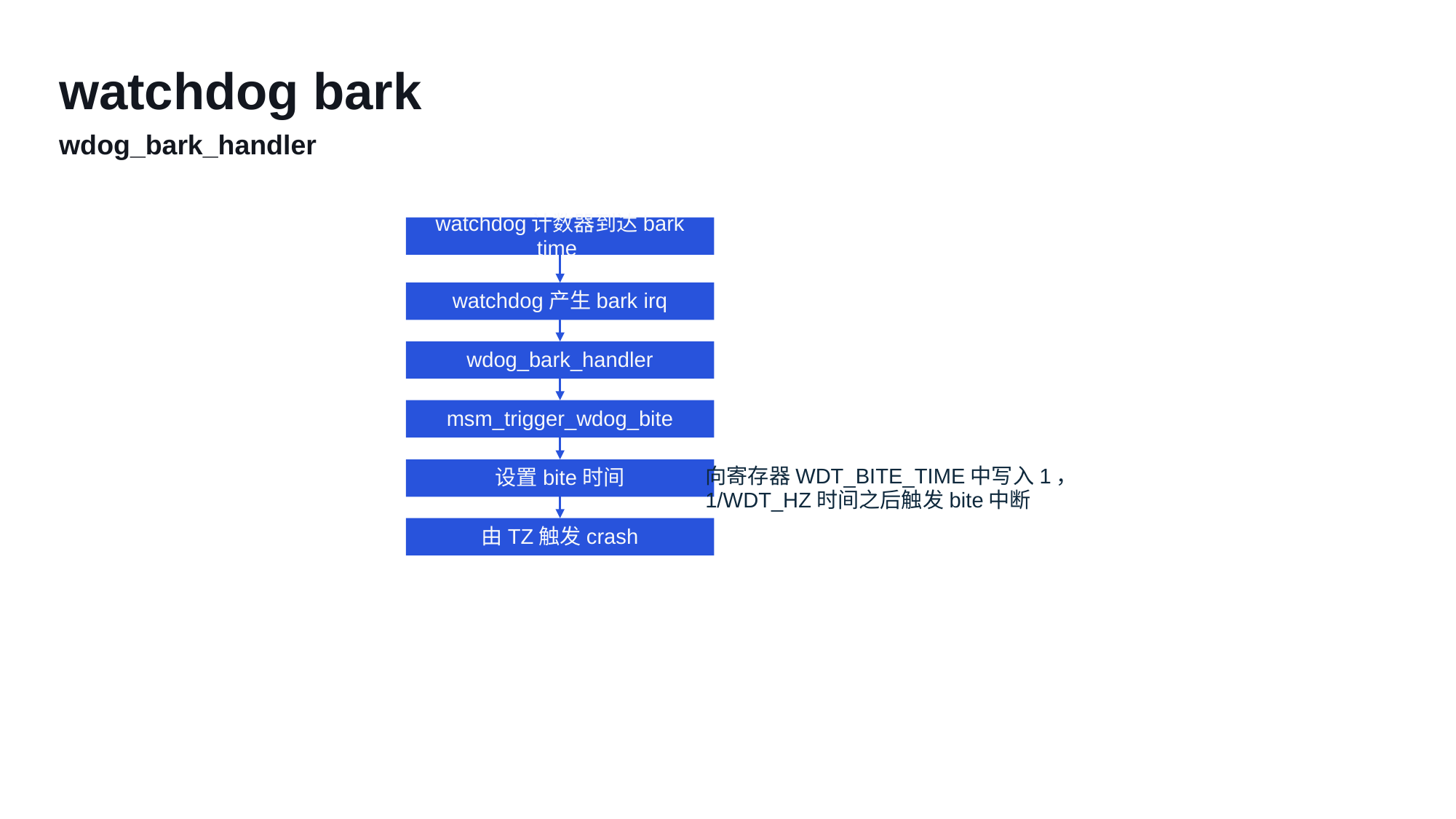

watchdog bark
wdog_bark_handler
watchdog计数器到达bark time
watchdog产生bark irq
wdog_bark_handler
msm_trigger_wdog_bite
设置bite时间
向寄存器WDT_BITE_TIME中写入1，
1/WDT_HZ时间之后触发bite中断
由TZ触发crash